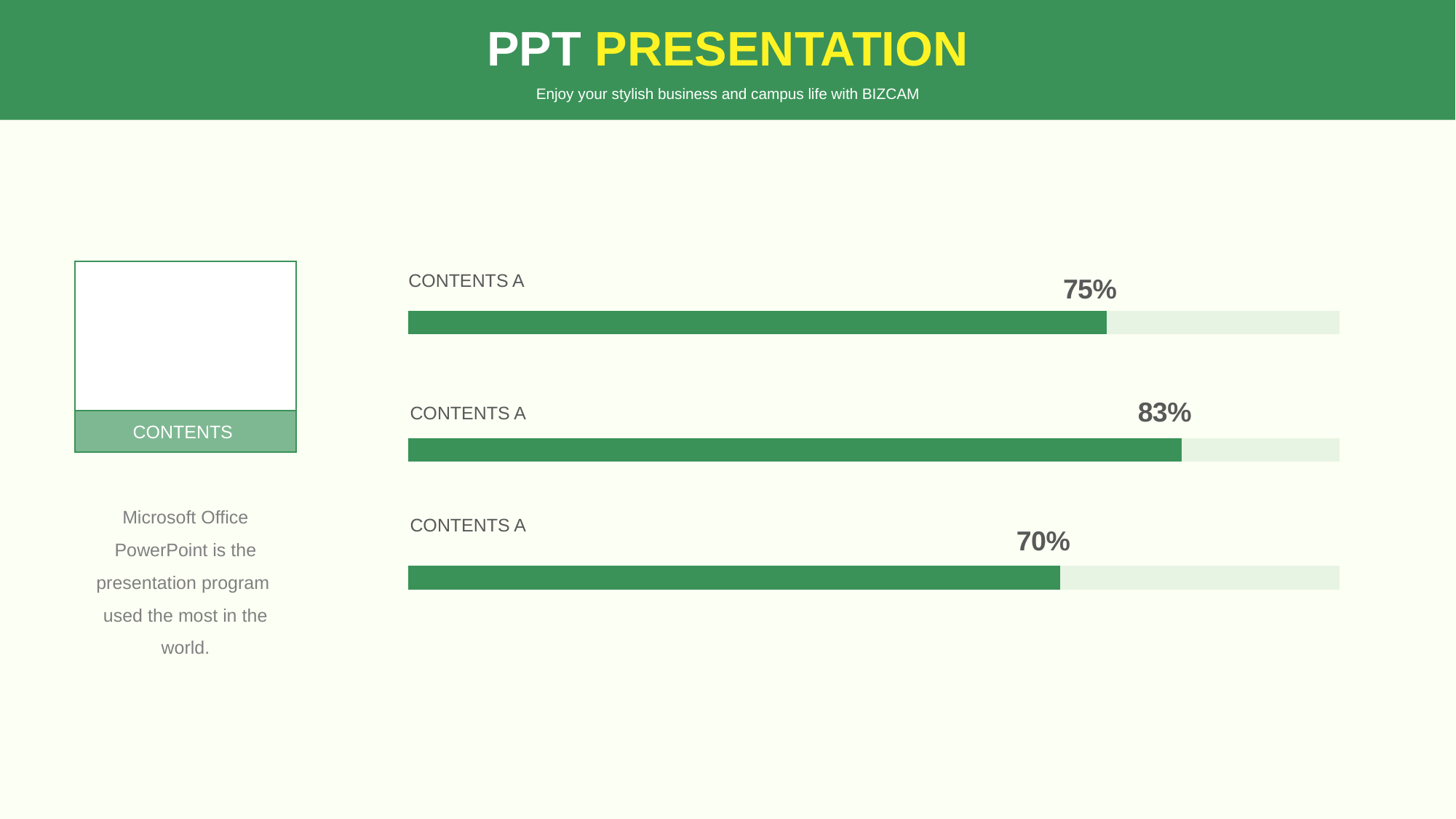

PPT PRESENTATION
Enjoy your stylish business and campus life with BIZCAM

### Chart

| Category | 계열 1 | 계열 2 |
|---|---|---|
| CONTENTS A | 0.7 | 0.3 |
| CONTENTS A | 0.83 | 0.17 |
| CONTENTS A | 0.75 | 0.25 |
CONTENTS A
IMG
CONTENTS A
CONTENTS
Microsoft Office PowerPoint is the presentation program
used the most in the world.
CONTENTS A